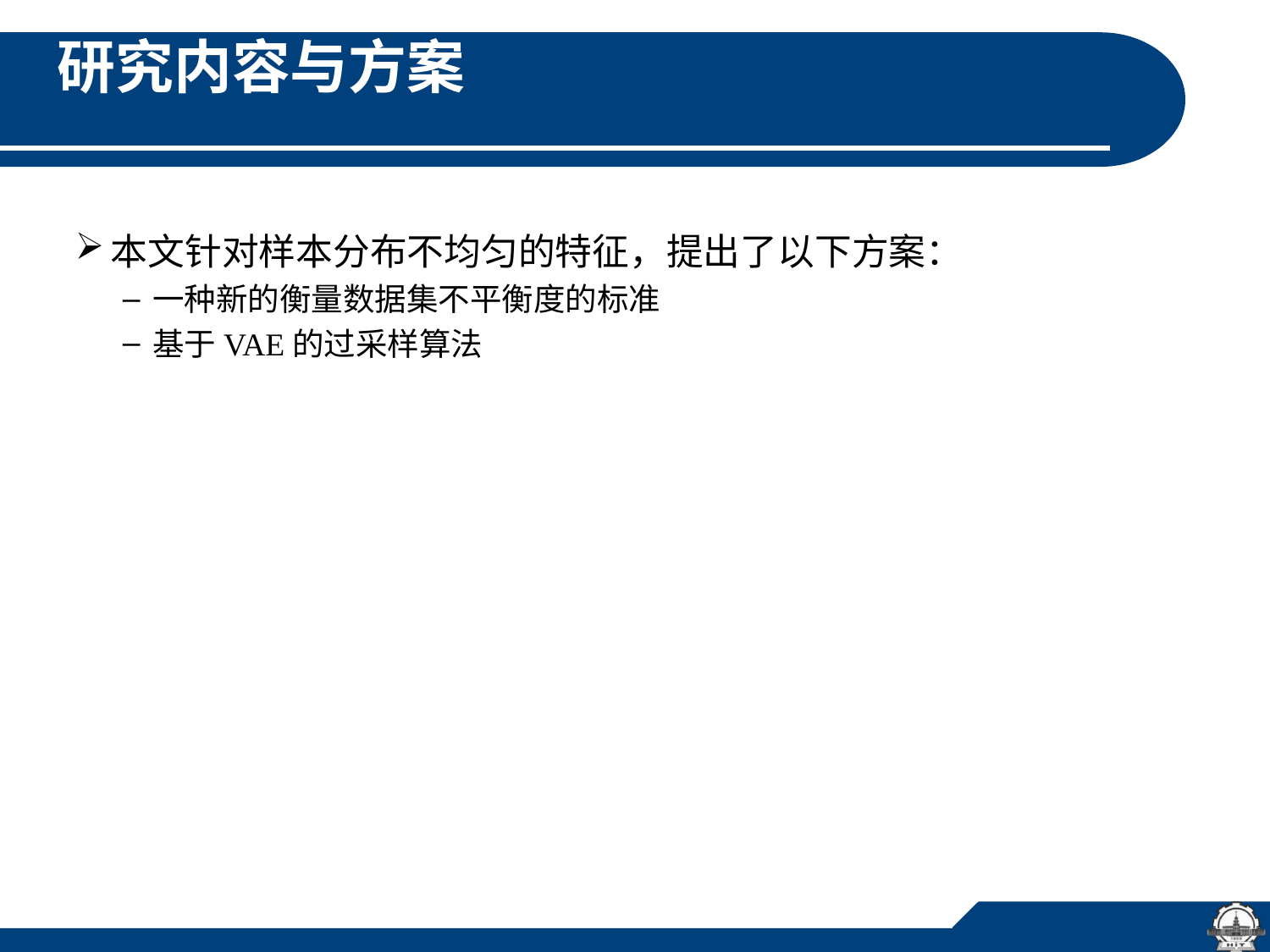

# 研究内容与方案
本文针对样本分布不均匀的特征，提出了以下方案：
一种新的衡量数据集不平衡度的标准
基于VAE的过采样算法